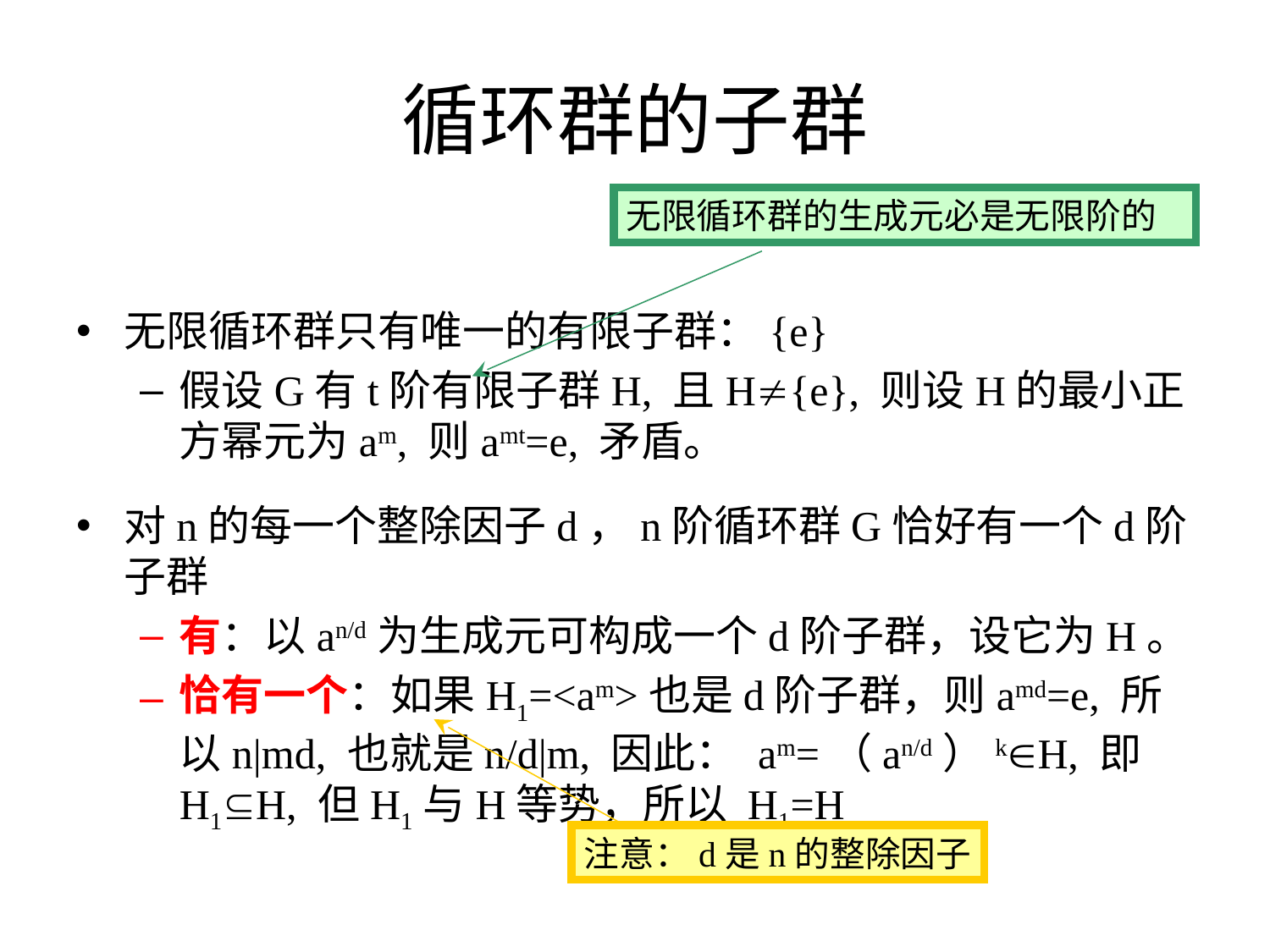

# 循环群的子群
无限循环群的生成元必是无限阶的

无限循环群只有唯一的有限子群：{e}
假设G有t阶有限子群H, 且H≠{e}, 则设H的最小正方幂元为am, 则amt=e, 矛盾。
对n的每一个整除因子d，n阶循环群G恰好有一个d阶子群
有：以an/d为生成元可构成一个d阶子群，设它为H。
恰有一个：如果H1=<am>也是d阶子群，则amd=e, 所以n|md, 也就是n/d|m, 因此： am=（an/d）k∈H, 即H1⊆H, 但H1与H等势，所以 H1=H

注意：d是n的整除因子